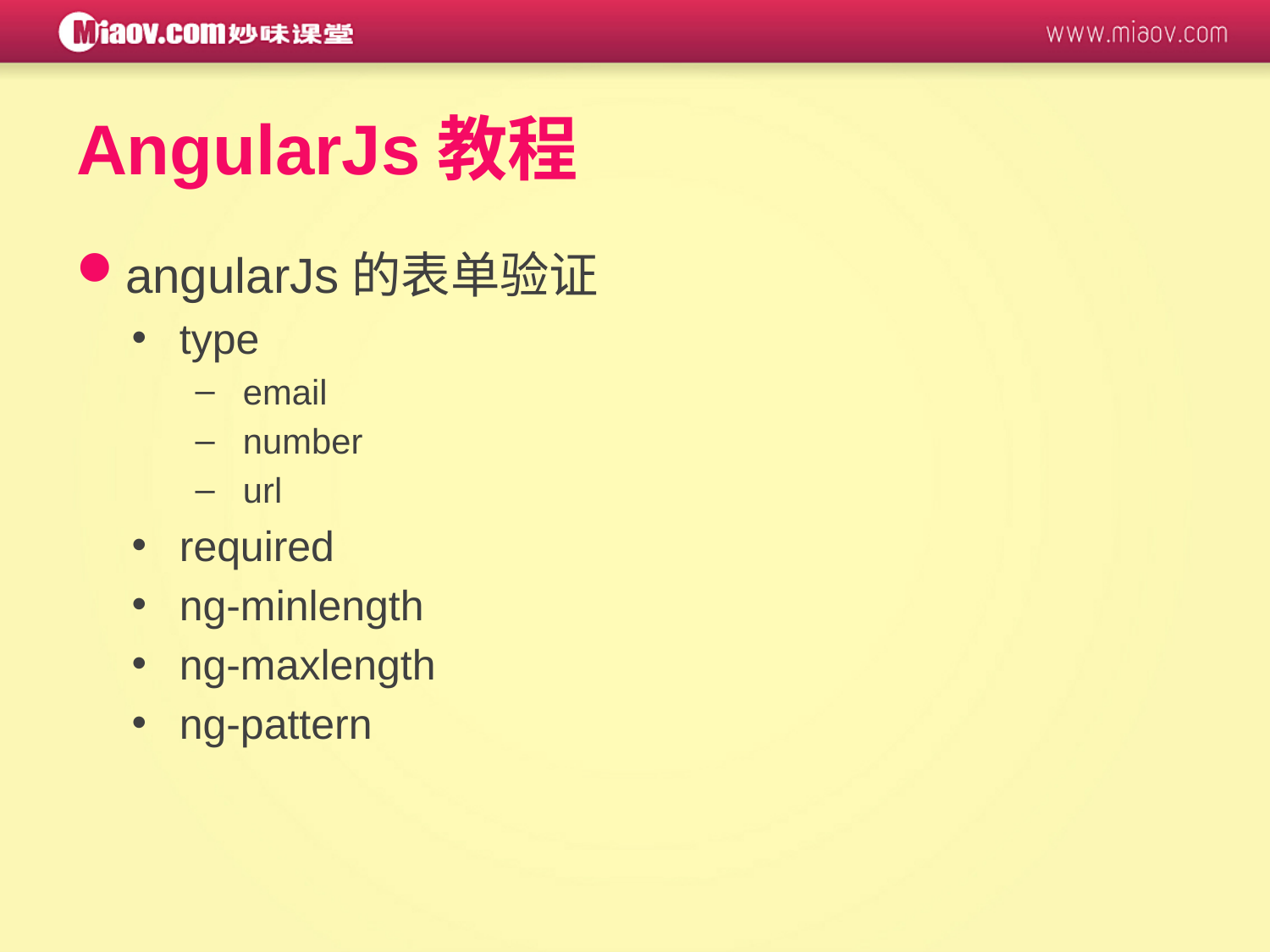

# AngularJs教程
angularJs的表单验证
type
email
number
url
required
ng-minlength
ng-maxlength
ng-pattern